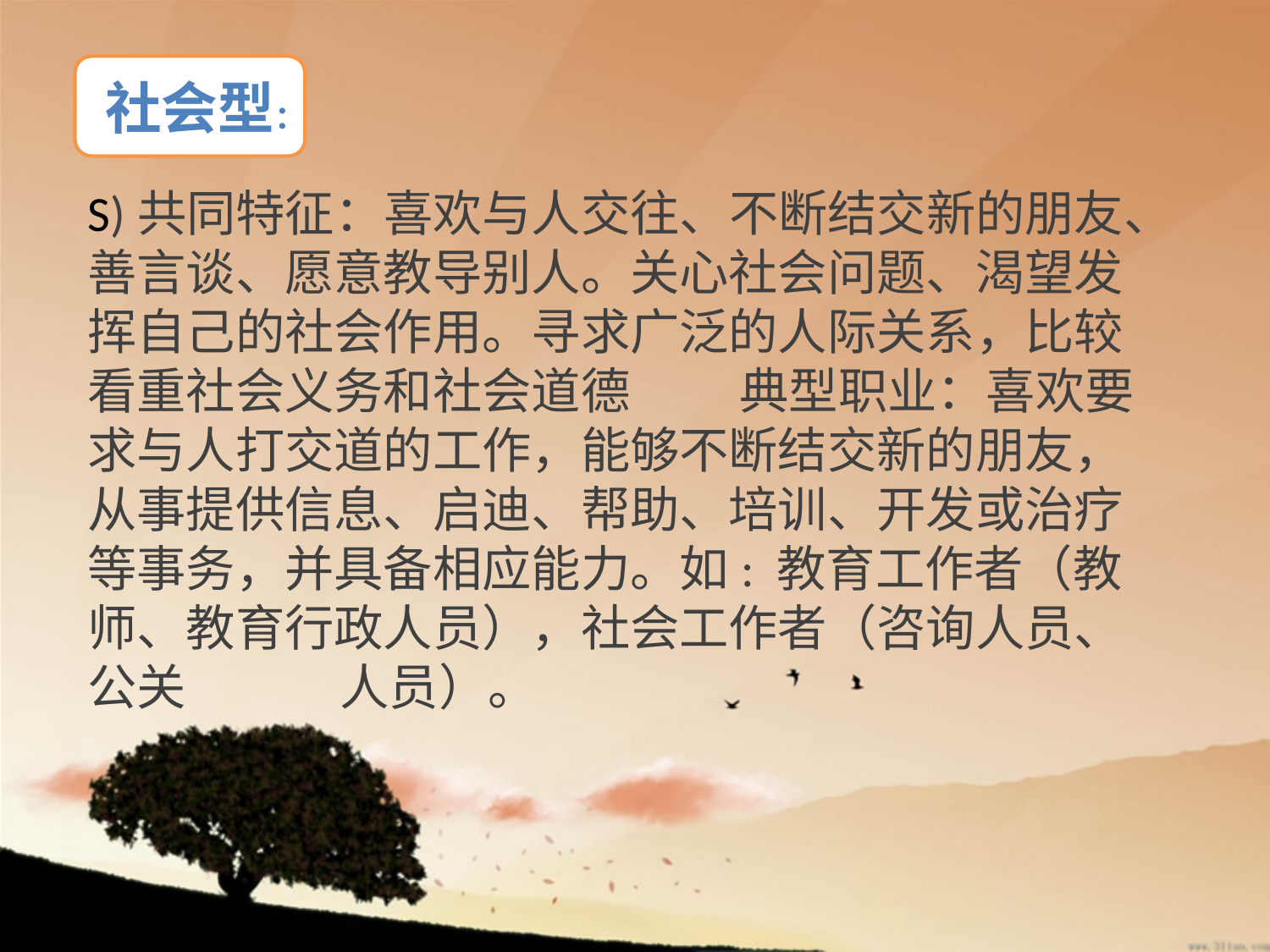

社会型：
S)共同特征：喜欢与人交往、不断结交新的朋友、善言谈、愿意教导别人。关心社会问题、渴望发挥自己的社会作用。寻求广泛的人际关系，比较看重社会义务和社会道德 　　典型职业：喜欢要求与人打交道的工作，能够不断结交新的朋友，从事提供信息、启迪、帮助、培训、开发或治疗等事务，并具备相应能力。如: 教育工作者（教师、教育行政人员），社会工作者（咨询人员、公关              人员）。